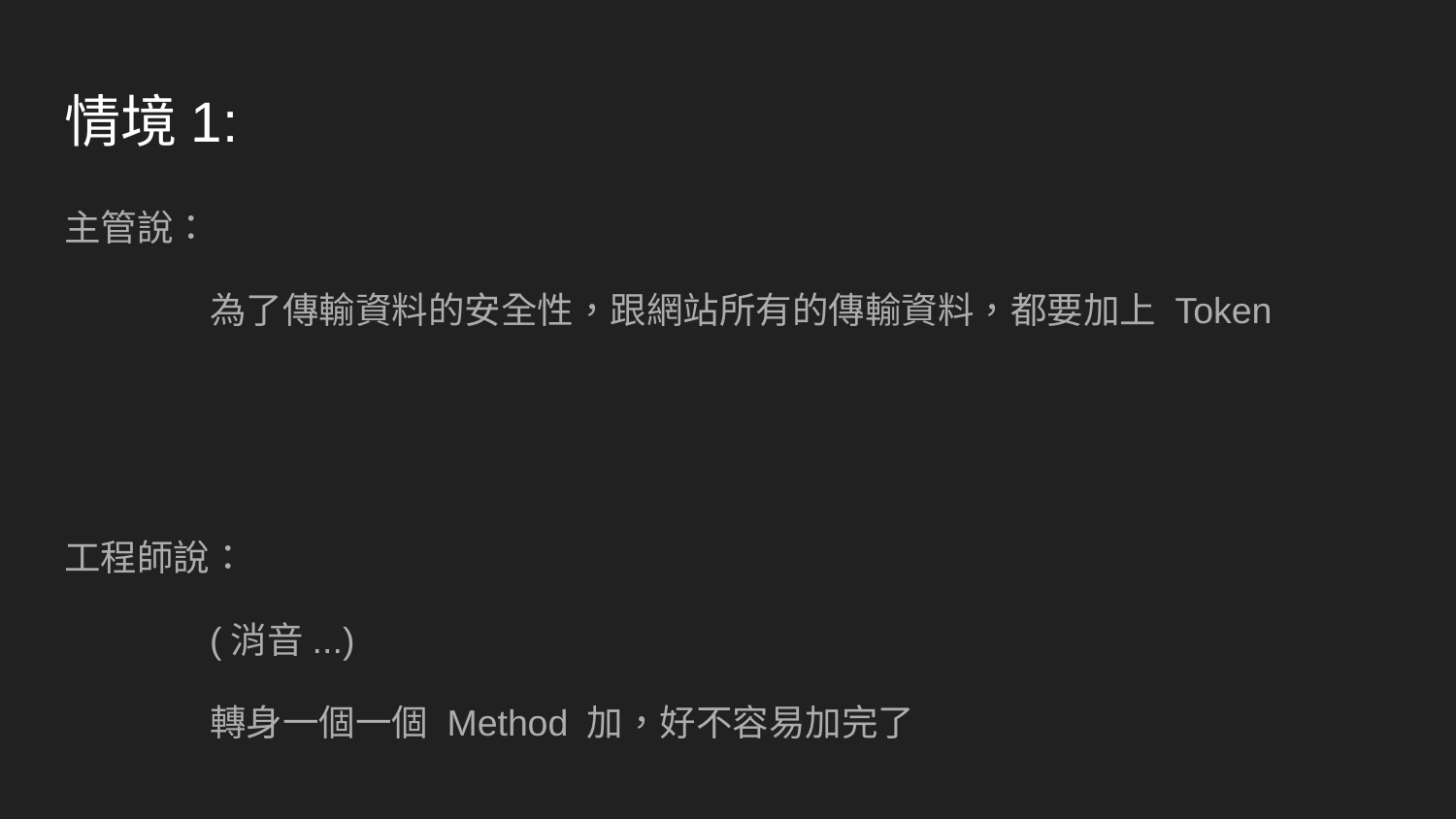

# 情境1:
主管說：
	為了傳輸資料的安全性，跟網站所有的傳輸資料，都要加上 Token

工程師說：
	(消音...)
	轉身一個一個 Method 加，好不容易加完了